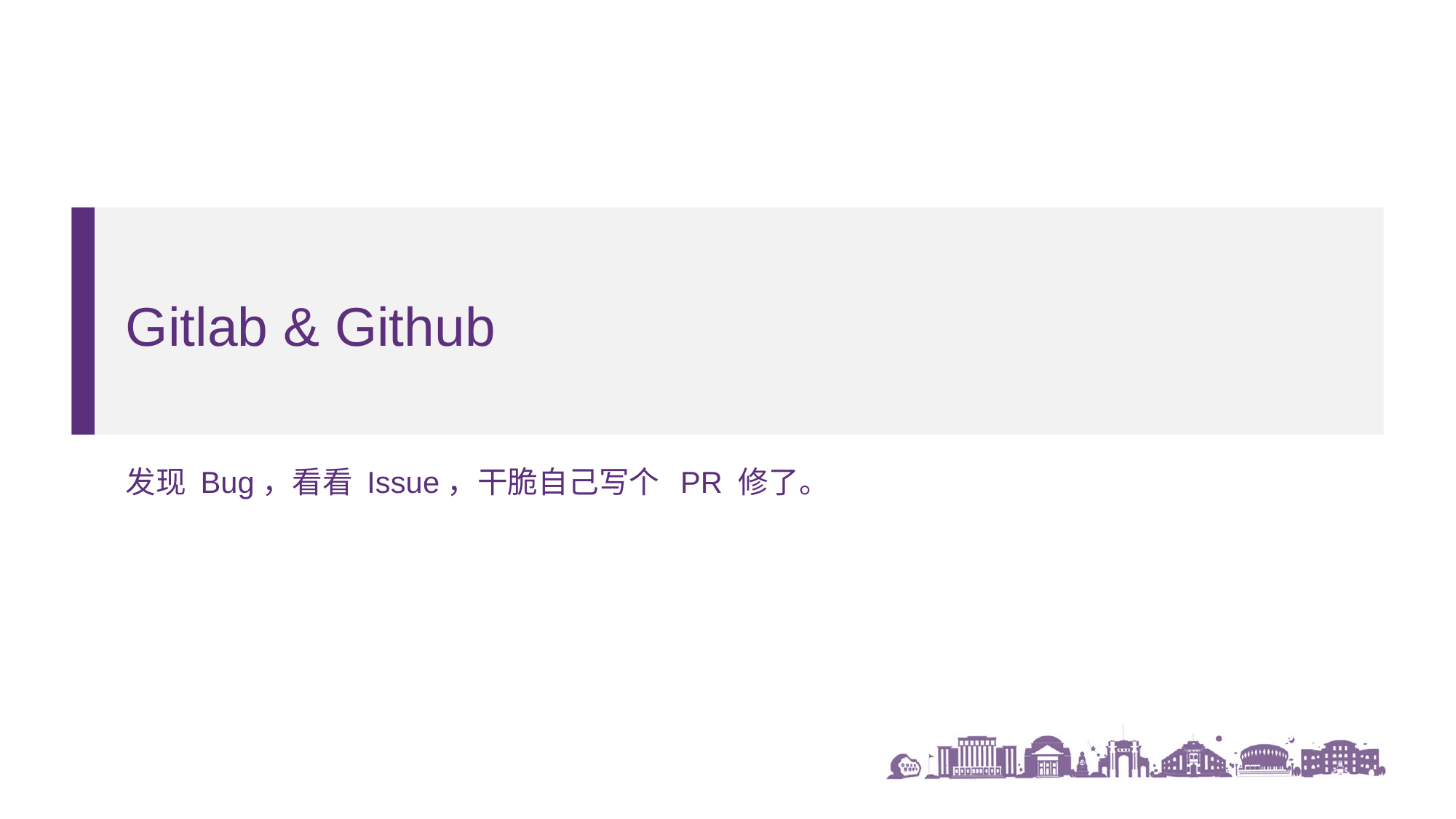

# Gitlab & Github
发现 Bug，看看 Issue，干脆自己写个  PR 修了。